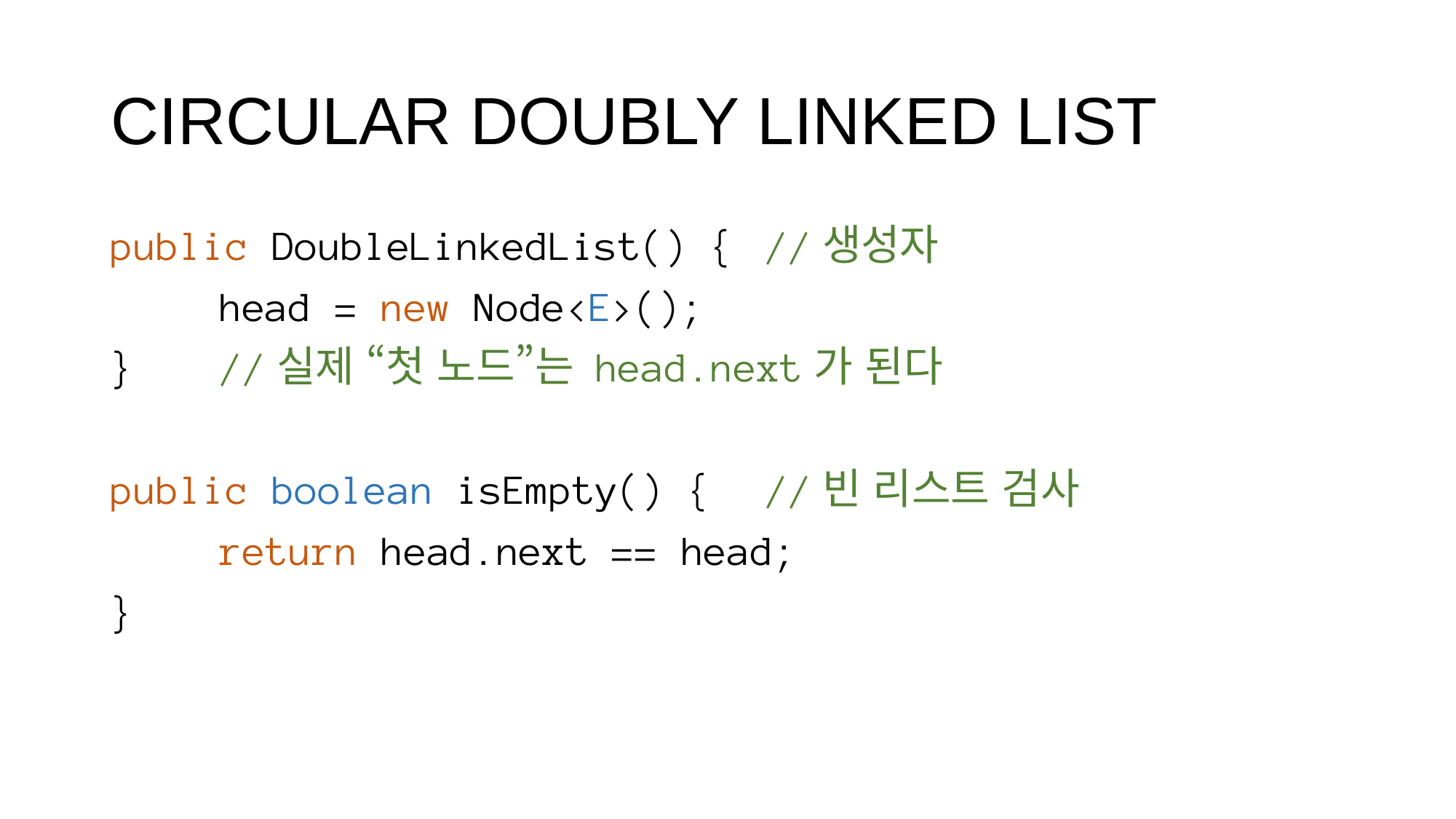

# CIRCULAR DOUBLY LINKED LIST
public DoubleLinkedList() {	//생성자
	head = new Node<E>();
}	//실제 “첫 노드”는 head.next가 된다

public boolean isEmpty() {	//빈 리스트 검사
	return head.next == head;
}